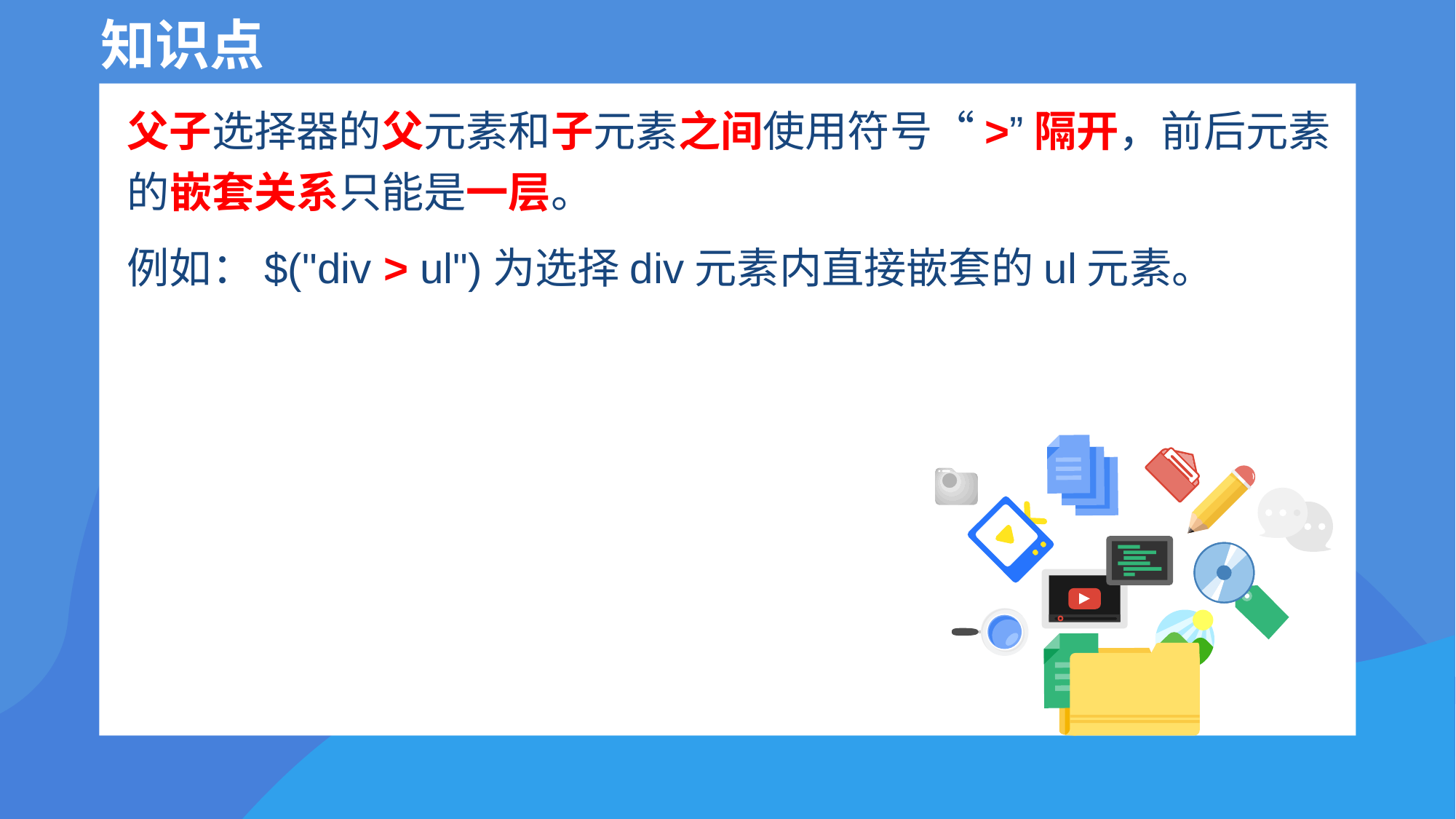

# 知识点
父子选择器的父元素和子元素之间使用符号“>”隔开，前后元素的嵌套关系只能是一层。
例如：$("div > ul")为选择div元素内直接嵌套的ul元素。